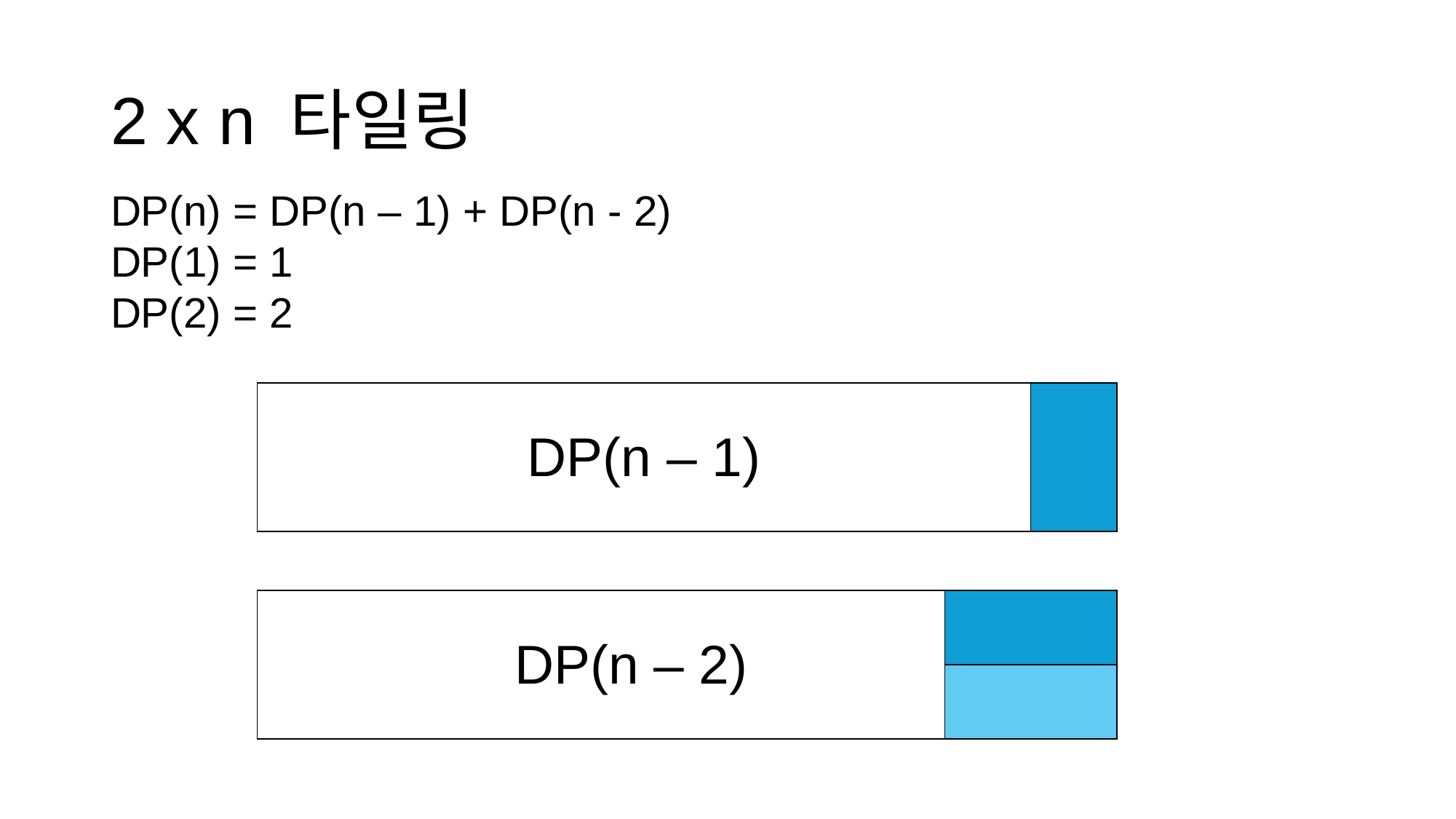

# 2 x n 타일링
DP(n) = DP(n – 1) + DP(n - 2)
DP(1) = 1
DP(2) = 2
| DP(n – 1) |  |
| --- | --- |
| DP(n – 2) |  |
| --- | --- |
|  |  |